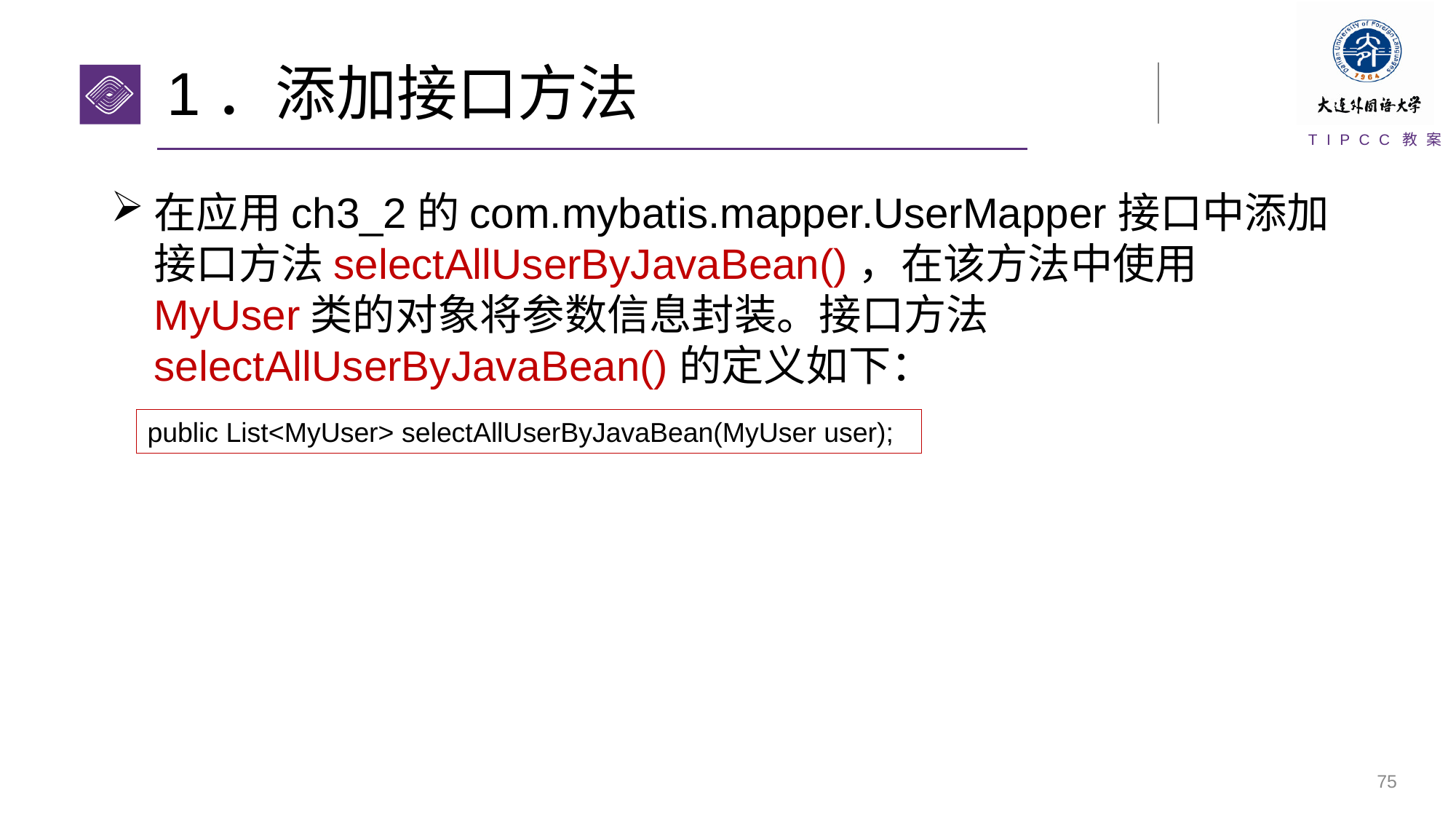

# 1．添加接口方法
在应用ch3_2的com.mybatis.mapper.UserMapper接口中添加接口方法selectAllUserByJavaBean()，在该方法中使用MyUser类的对象将参数信息封装。接口方法selectAllUserByJavaBean()的定义如下：
public List<MyUser> selectAllUserByJavaBean(MyUser user);
75